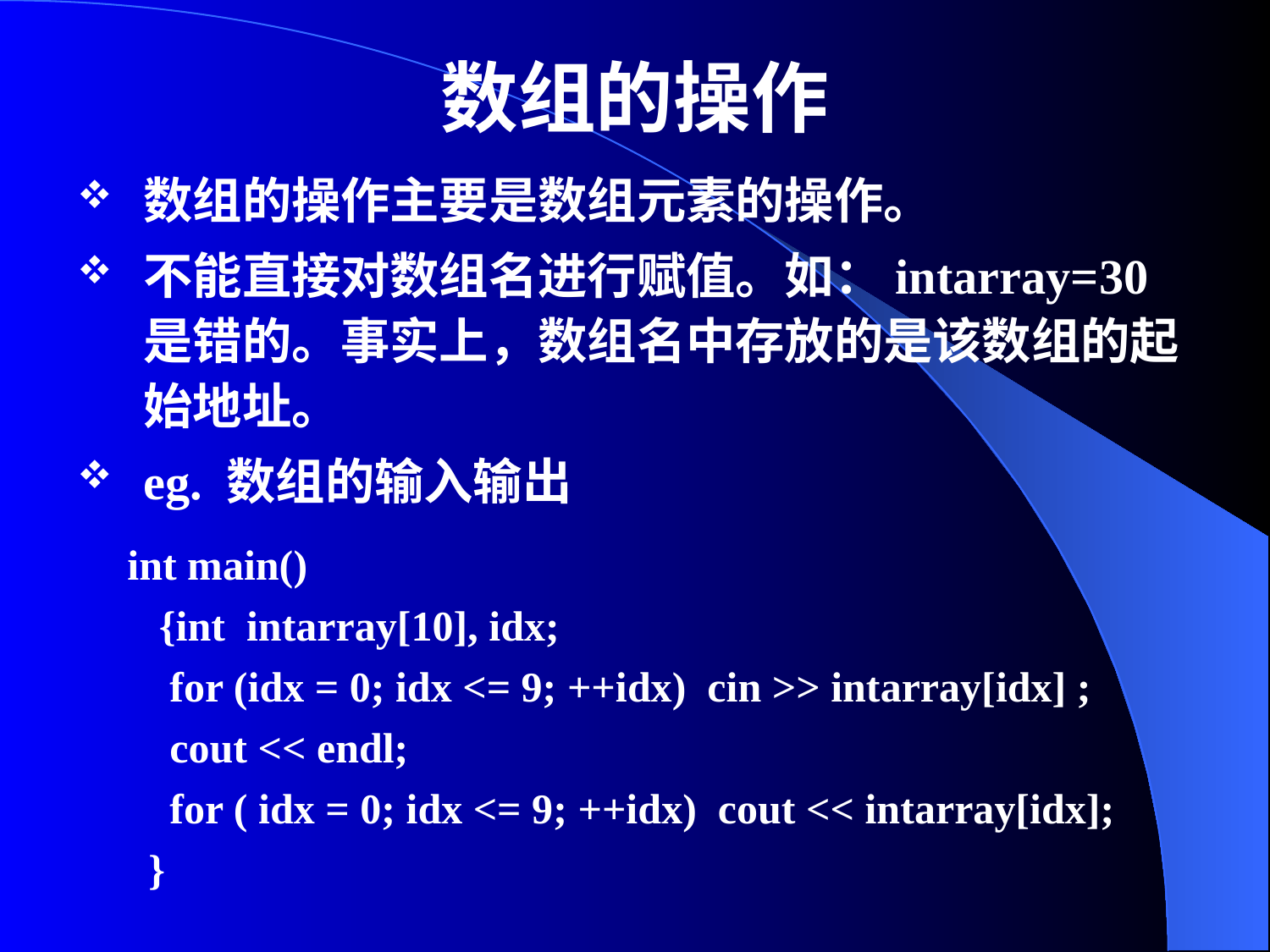

# 数组的操作
数组的操作主要是数组元素的操作。
不能直接对数组名进行赋值。如：intarray=30 是错的。事实上，数组名中存放的是该数组的起始地址。
eg. 数组的输入输出
int main()
   {int  intarray[10], idx;
    for (idx = 0; idx <= 9; ++idx)  cin >> intarray[idx] ;
    cout << endl;
    for ( idx = 0; idx <= 9; ++idx)  cout << intarray[idx];
  }